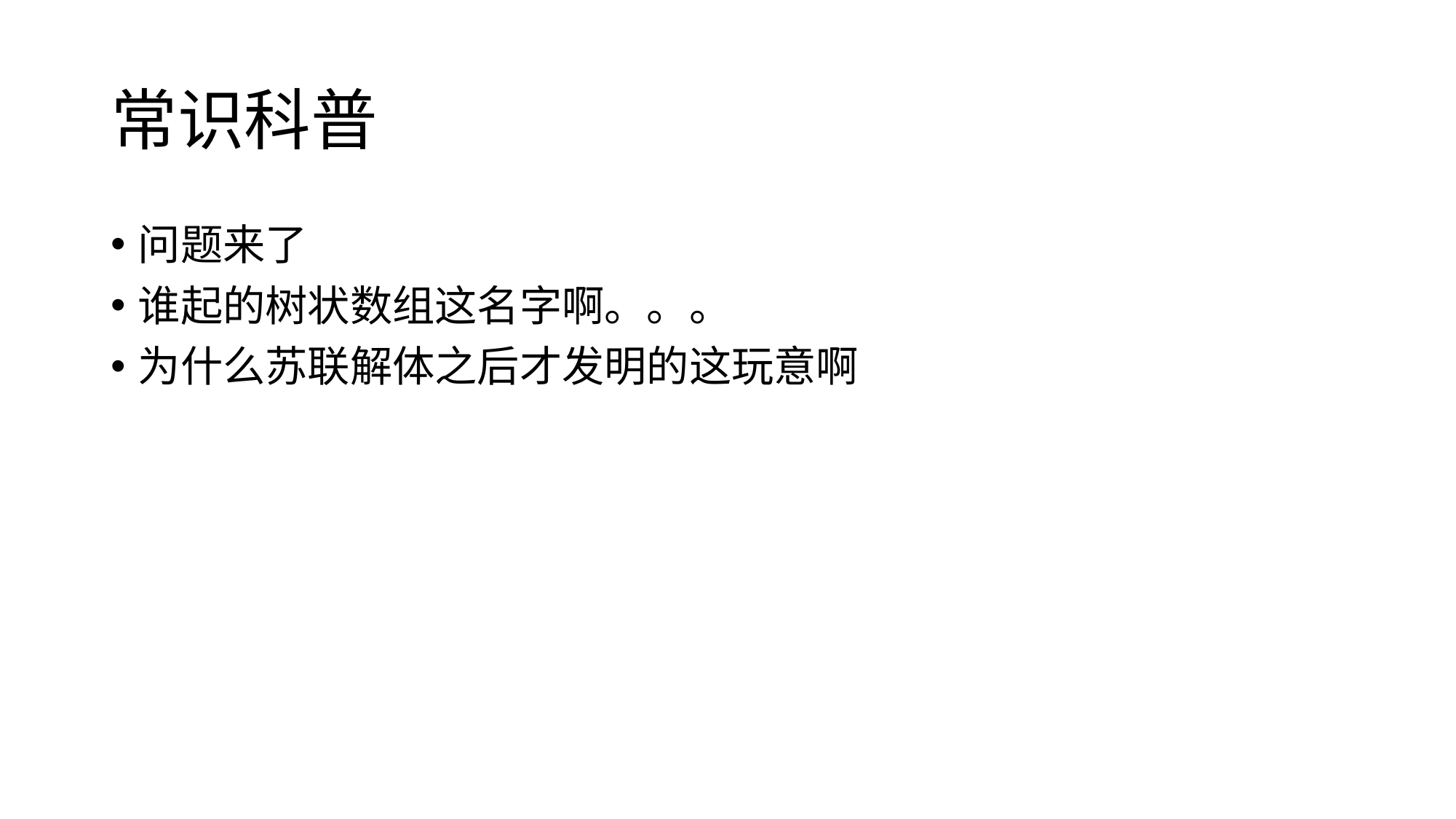

# 常识科普
问题来了
谁起的树状数组这名字啊。。。
为什么苏联解体之后才发明的这玩意啊